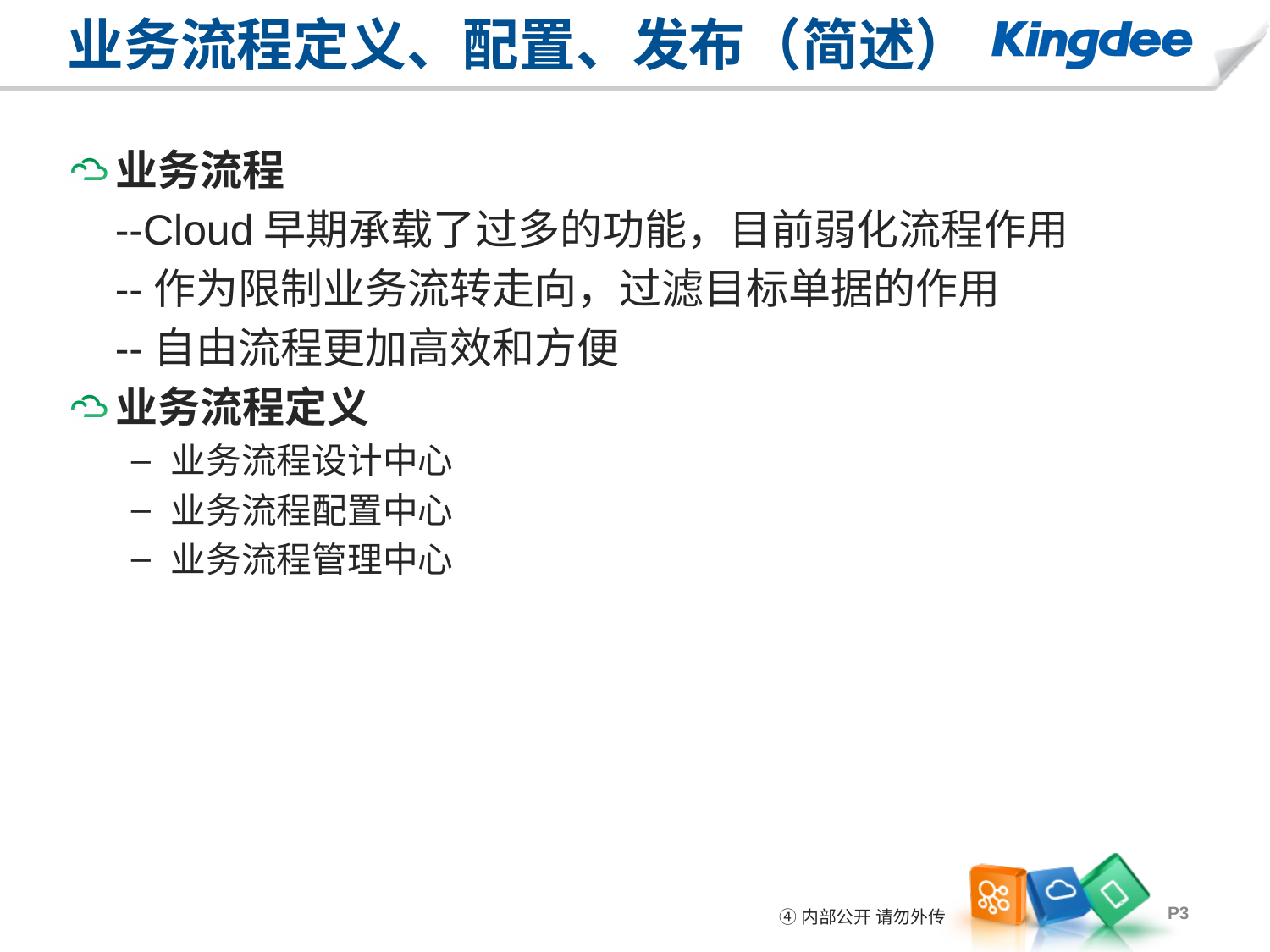

# 业务流程定义、配置、发布（简述）
业务流程
    --Cloud早期承载了过多的功能，目前弱化流程作用
    --作为限制业务流转走向，过滤目标单据的作用
    --自由流程更加高效和方便
业务流程定义
业务流程设计中心
业务流程配置中心
业务流程管理中心